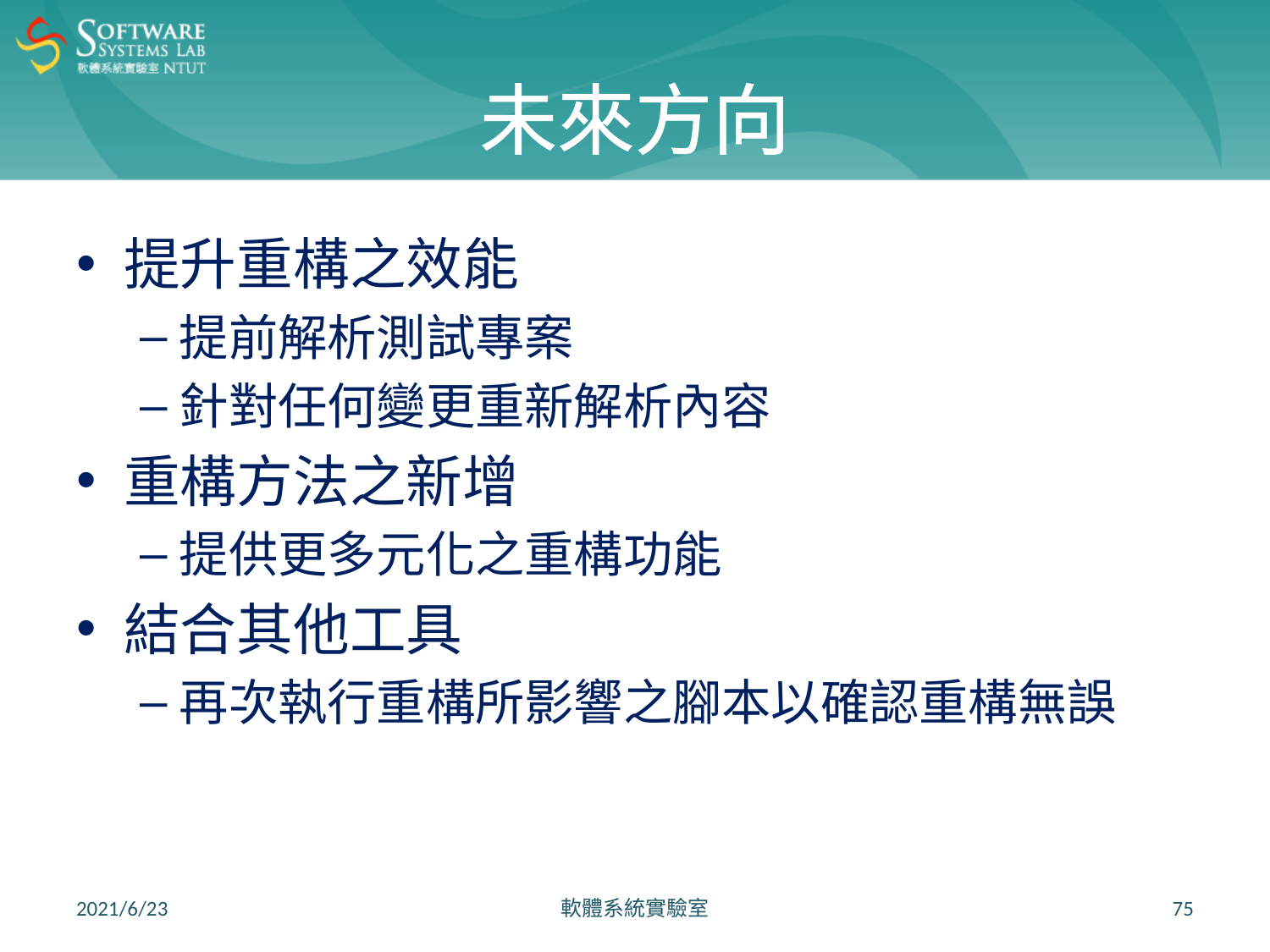

# 未來方向
提升重構之效能
提前解析測試專案
針對任何變更重新解析內容
重構方法之新增
提供更多元化之重構功能
結合其他工具
再次執行重構所影響之腳本以確認重構無誤

2021/6/23
軟體系統實驗室
75